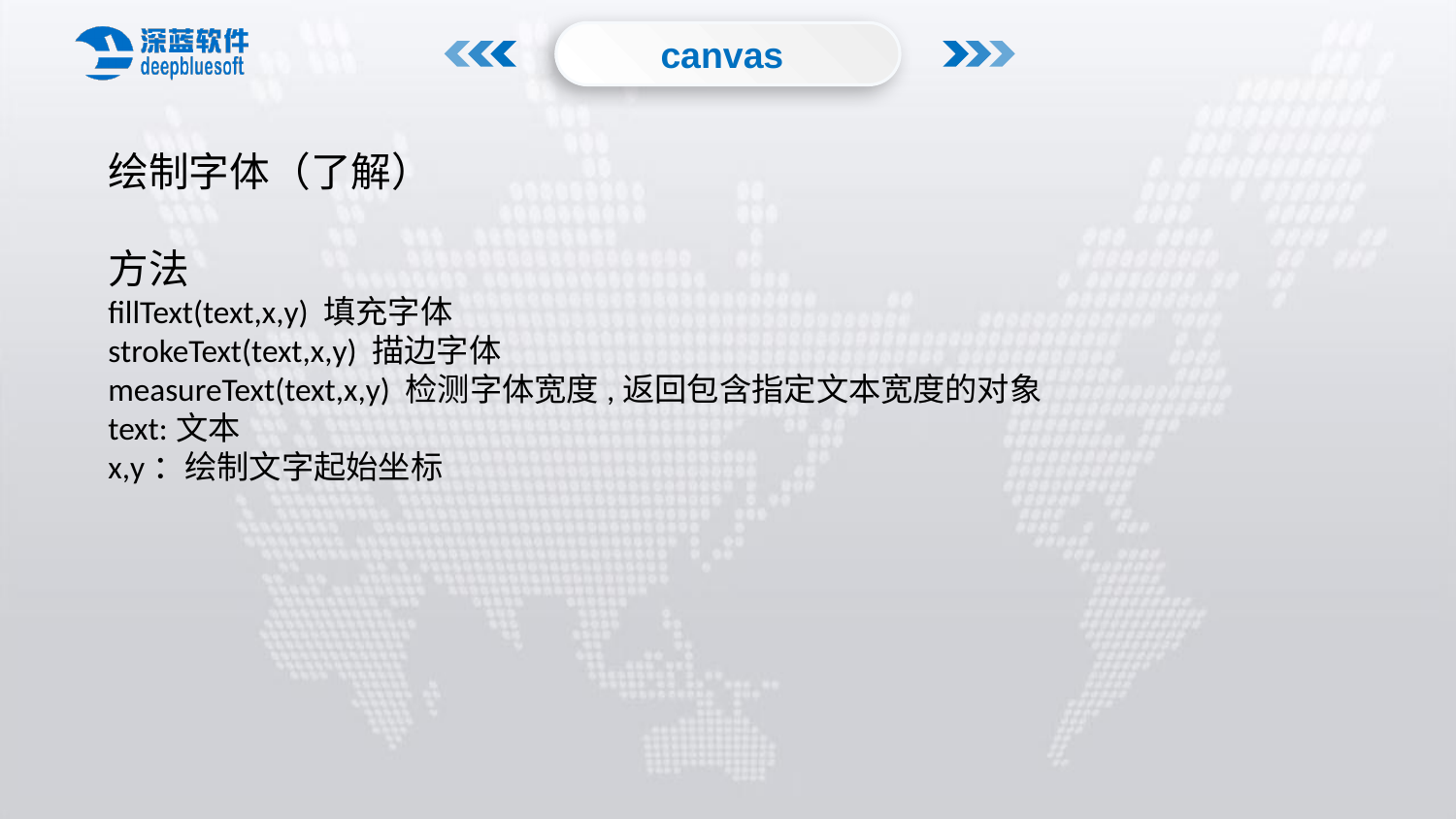

canvas

绘制字体（了解）

方法
fillText(text,x,y) 填充字体
strokeText(text,x,y) 描边字体
measureText(text,x,y) 检测字体宽度,返回包含指定文本宽度的对象
text:文本
x,y：绘制文字起始坐标